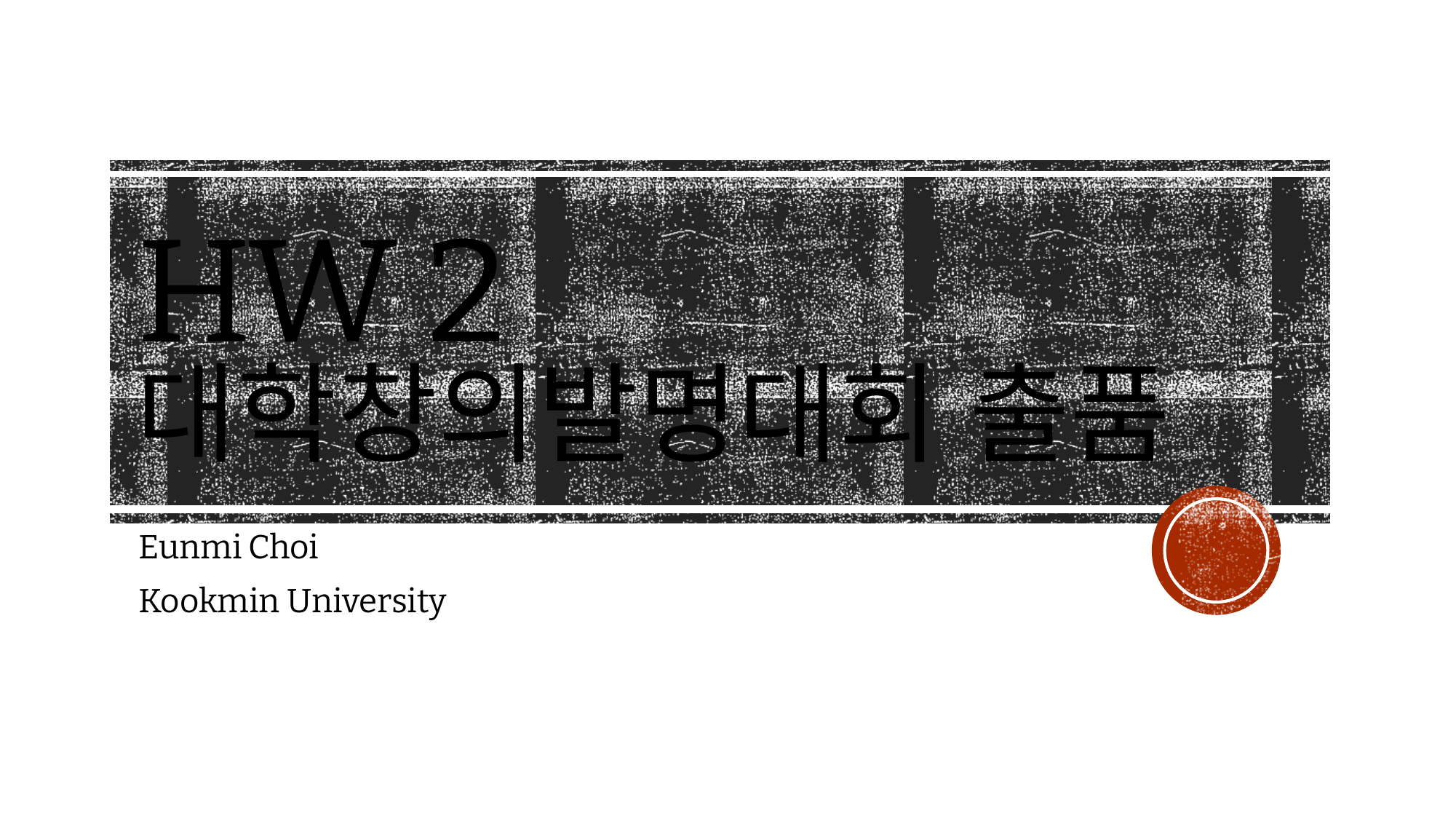

# HW 2 대학창의발명대회 출품
Eunmi Choi
Kookmin University